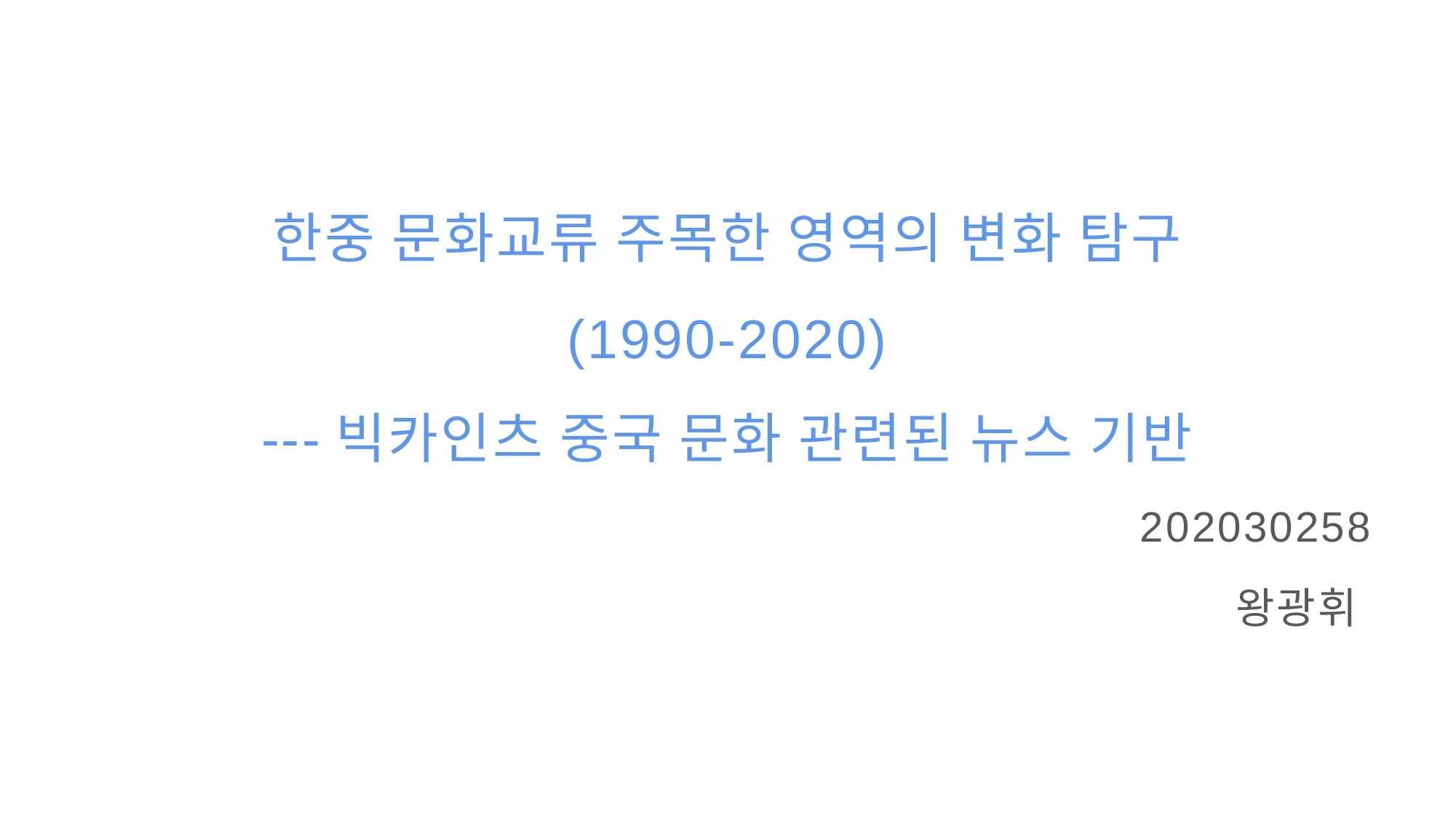

#
한중 문화교류 주목한 영역의 변화 탐구
(1990-2020)
---빅카인츠 중국 문화 관련된 뉴스 기반
202030258
 왕광휘